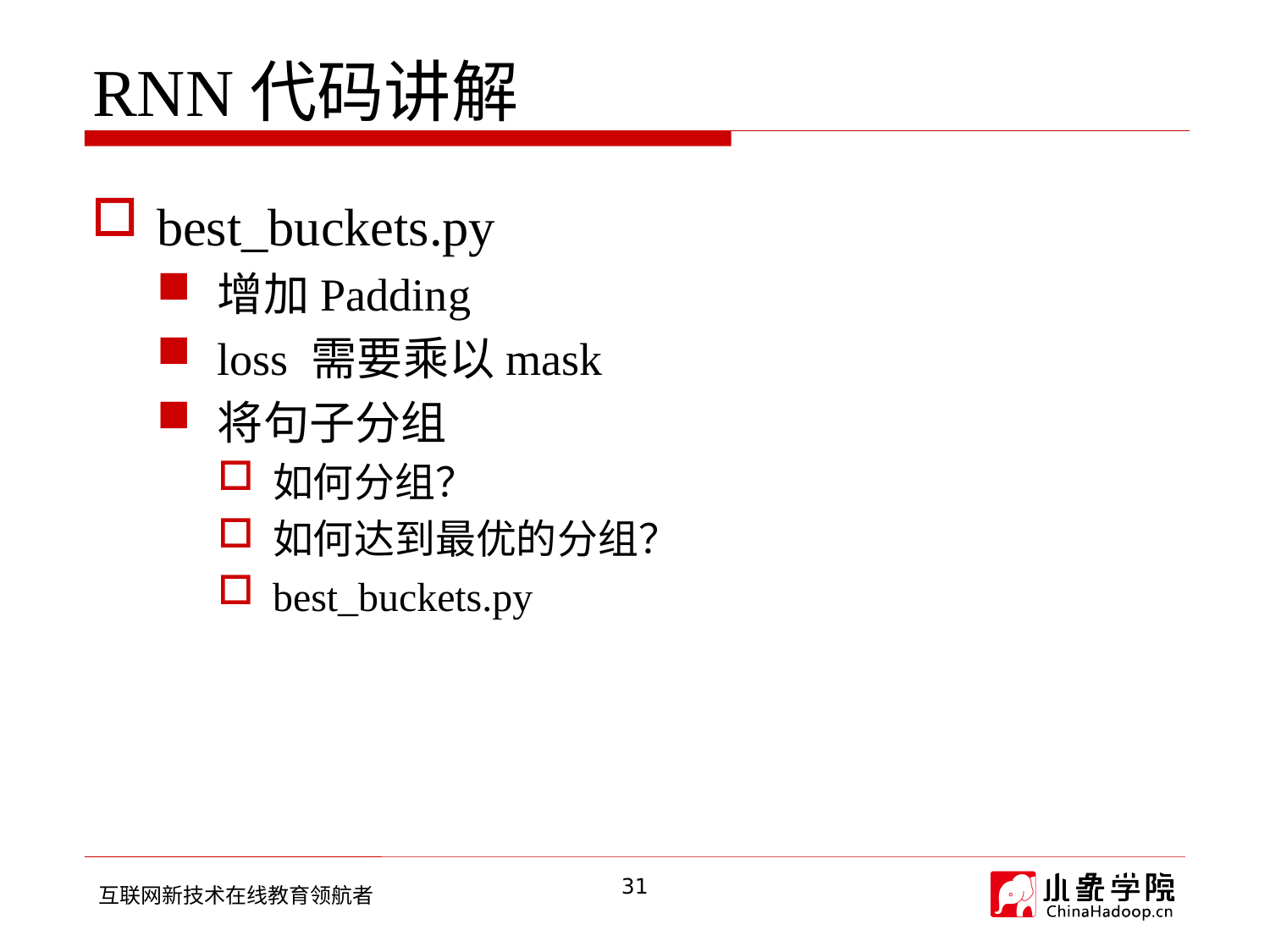

# RNN代码讲解
best_buckets.py
增加Padding
loss 需要乘以mask
将句子分组
如何分组？
如何达到最优的分组？
best_buckets.py
31